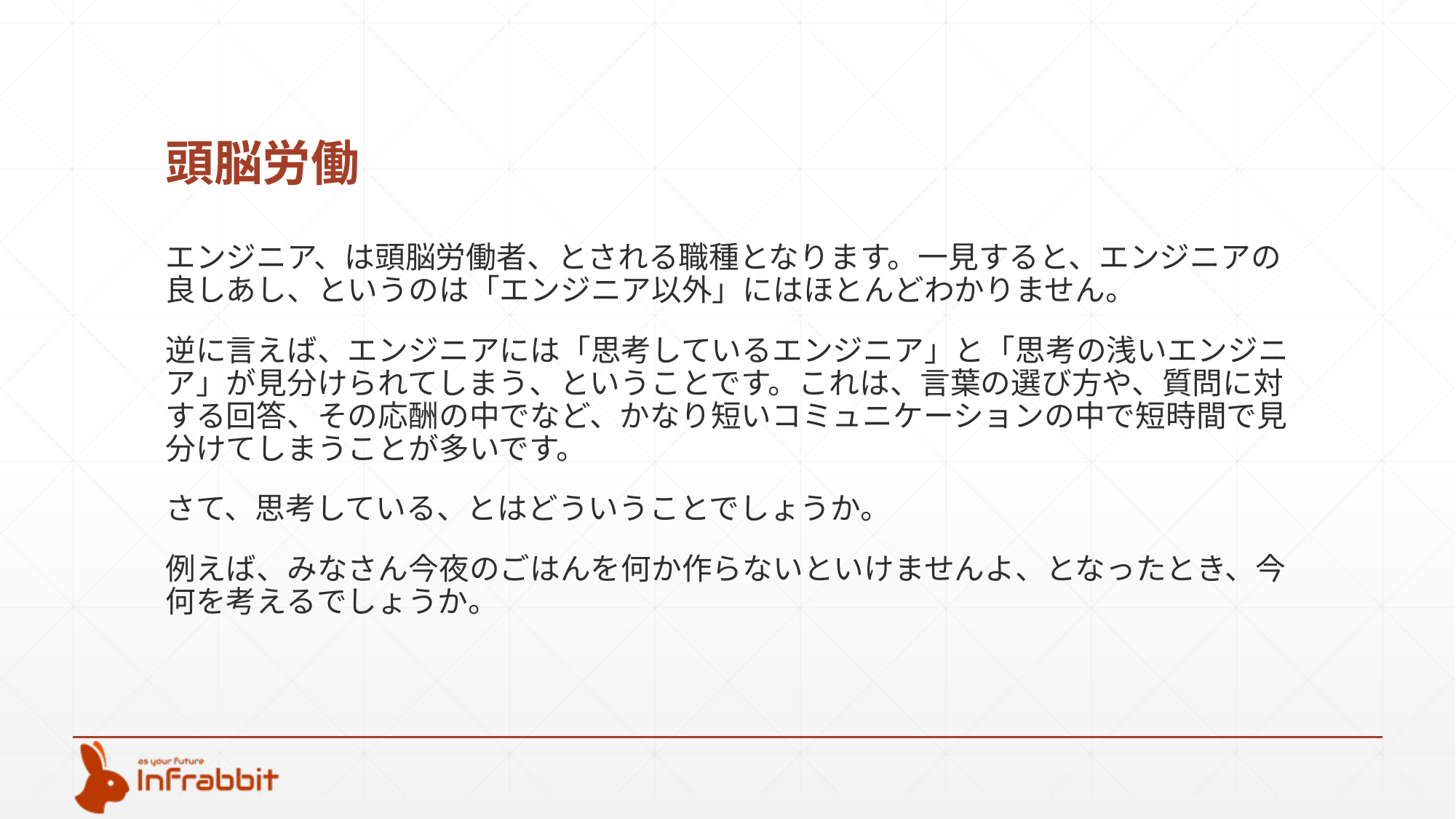

# 頭脳労働
エンジニア、は頭脳労働者、とされる職種となります。一見すると、エンジニアの良しあし、というのは「エンジニア以外」にはほとんどわかりません。
逆に言えば、エンジニアには「思考しているエンジニア」と「思考の浅いエンジニア」が見分けられてしまう、ということです。これは、言葉の選び方や、質問に対する回答、その応酬の中でなど、かなり短いコミュニケーションの中で短時間で見分けてしまうことが多いです。
さて、思考している、とはどういうことでしょうか。
例えば、みなさん今夜のごはんを何か作らないといけませんよ、となったとき、今何を考えるでしょうか。